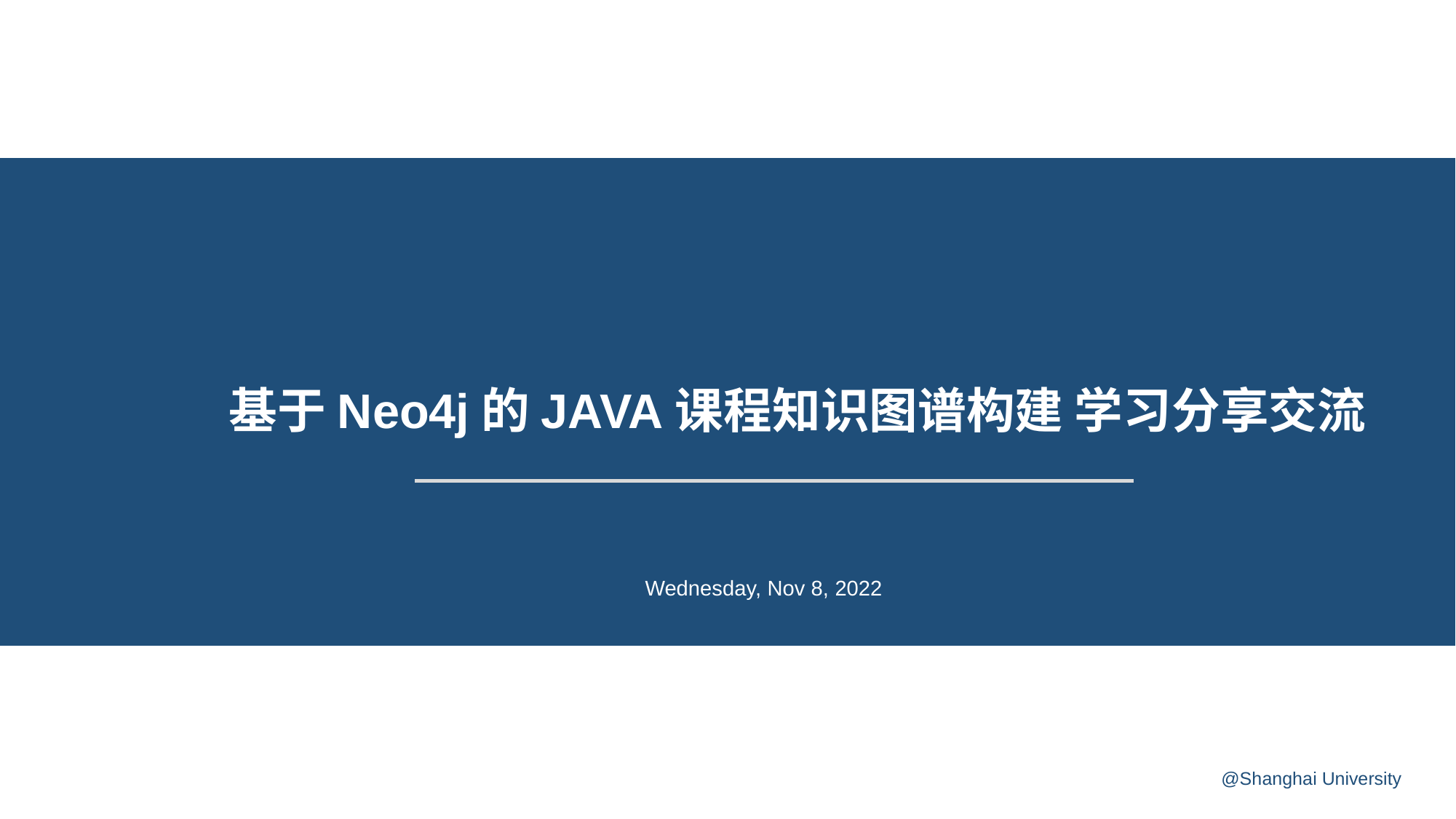

基于Neo4j的JAVA课程知识图谱构建 学习分享交流
Wednesday, Nov 8, 2022
@Shanghai University